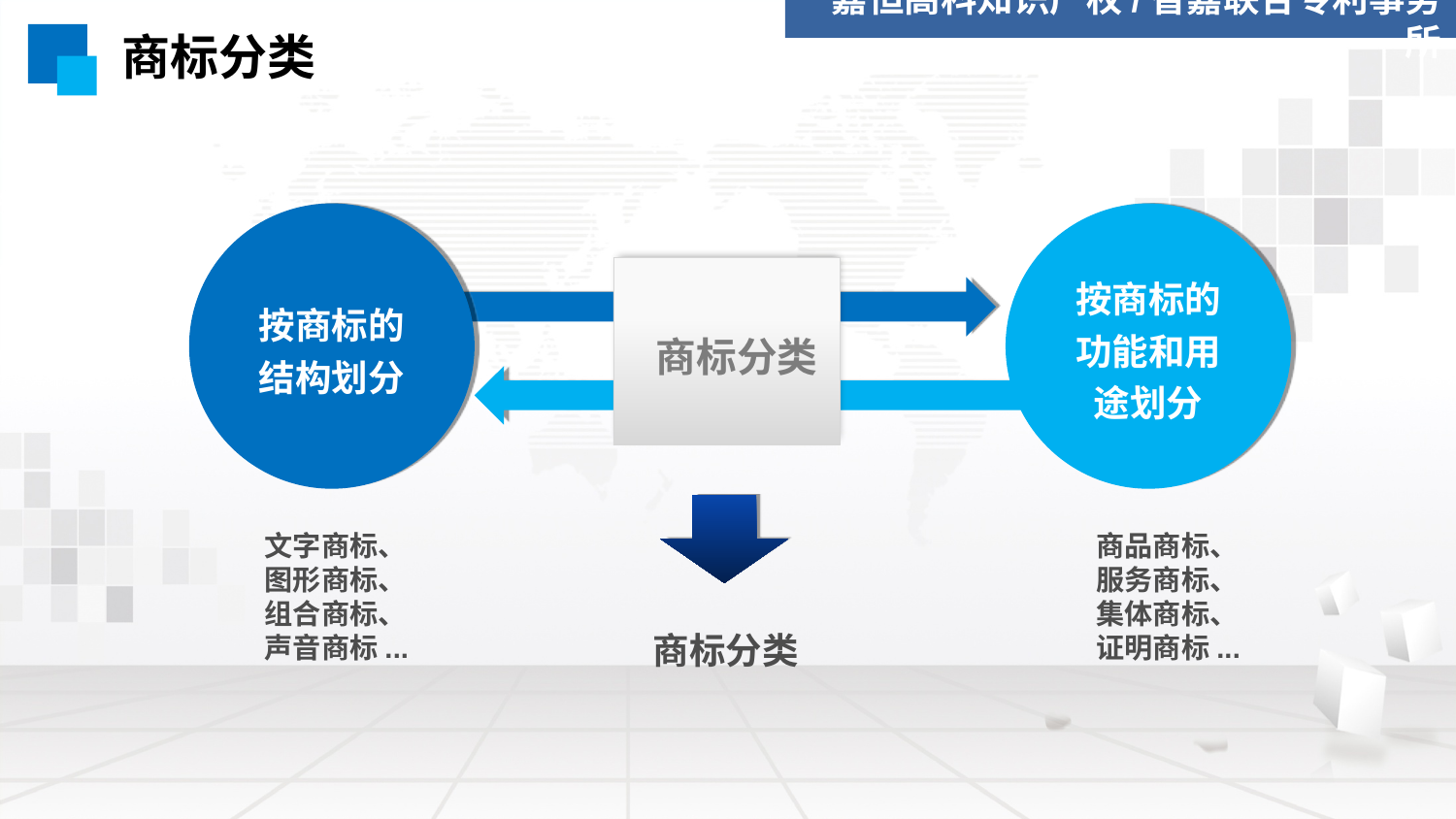

嘉恒高科知识产权/智嘉联合专利事务所
商标分类
按商标的结构划分
按商标的功能和用途划分
  商标分类

文字商标、图形商标、组合商标、声音商标...
商品商标、服务商标、集体商标、证明商标...
商标分类